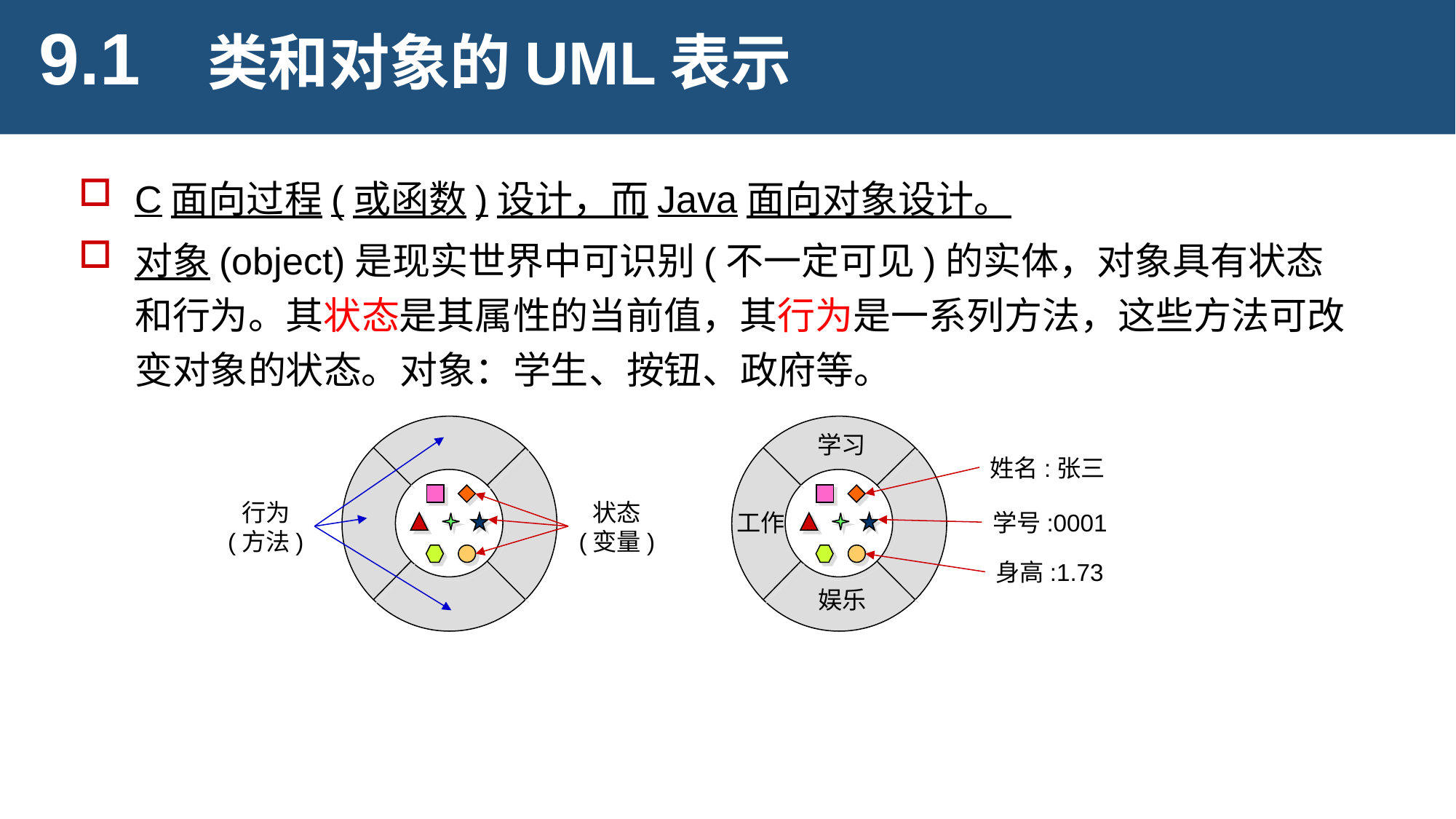

9.1
类和对象的UML表示
C面向过程(或函数)设计，而Java面向对象设计。
对象(object)是现实世界中可识别(不一定可见)的实体，对象具有状态和行为。其状态是其属性的当前值，其行为是一系列方法，这些方法可改变对象的状态。对象：学生、按钮、政府等。

行为
(方法)
状态
(变量)

学习
姓名:张三
工作
学号:0001
身高:1.73
娱乐